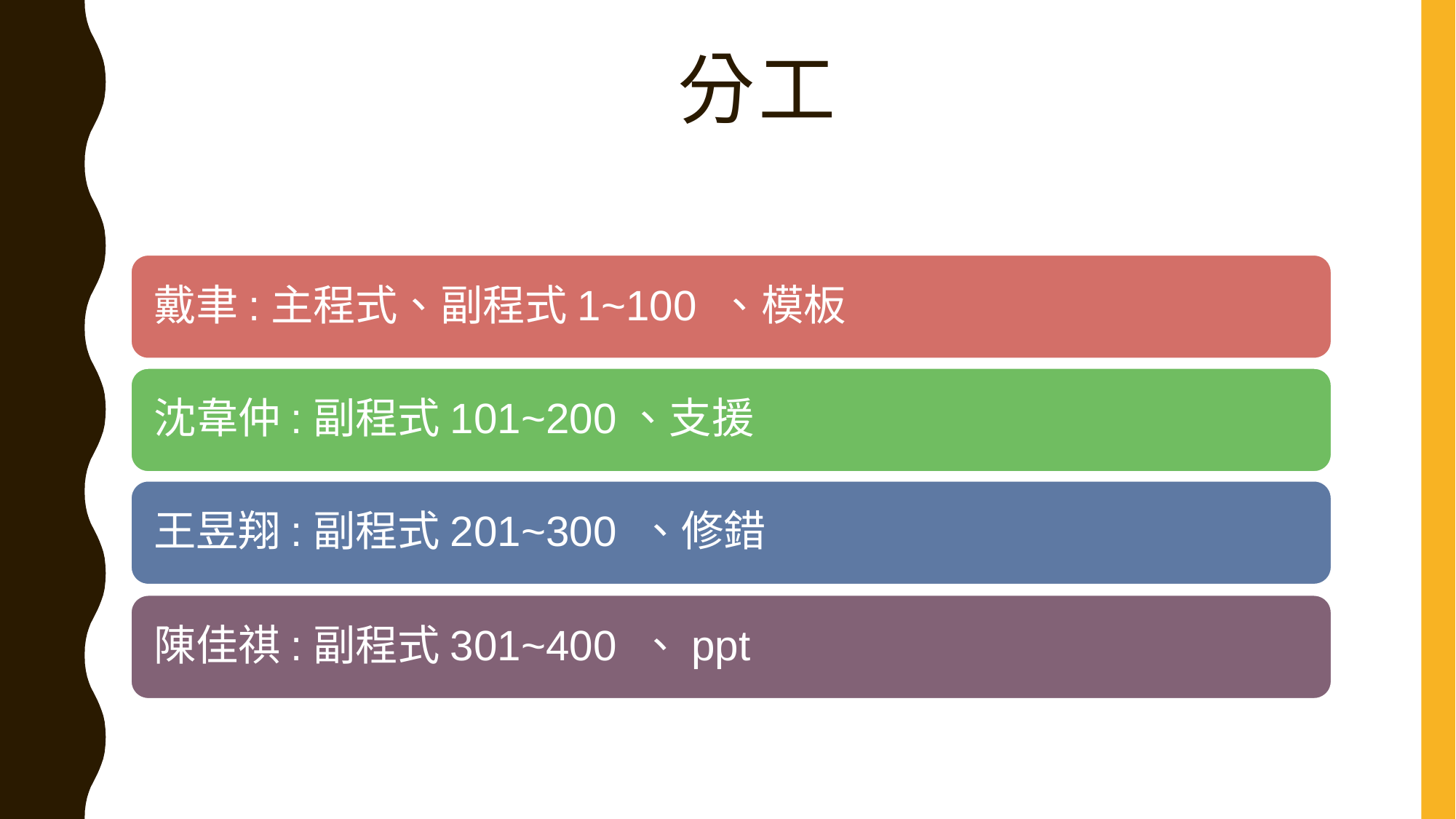

# 分工
戴聿:主程式、副程式1~100 、模板
沈韋仲:副程式101~200、支援
王昱翔:副程式201~300 、修錯
陳佳祺:副程式301~400 、ppt